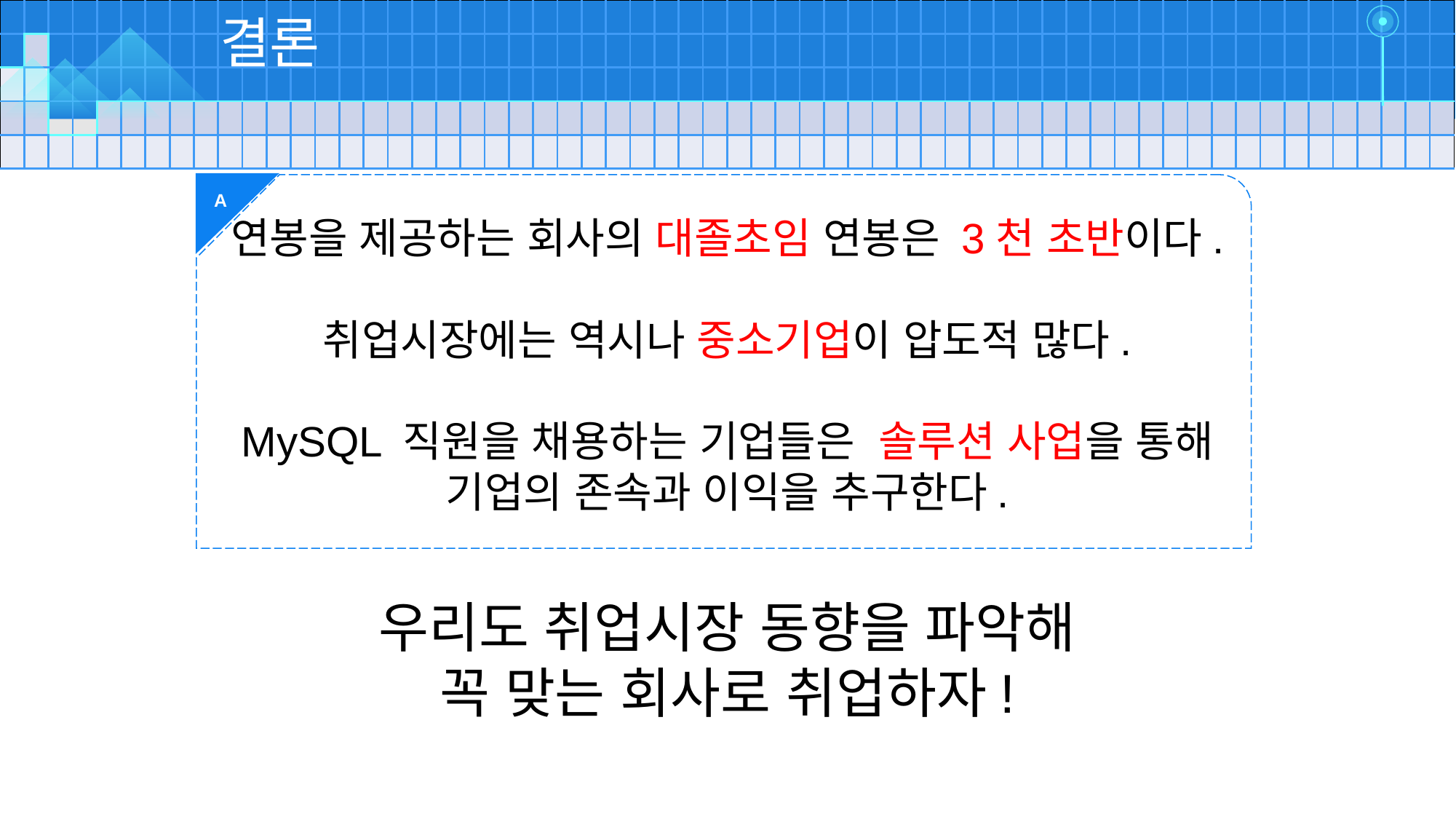

|  |  |  |  |  |  |  |  |  |  |  |  |  |  |  |  |  |  |  |  |  |  |  |  |  |  |  |  |  |  |  |  |  |  |  |  |  |  |  |  |  |  |  |  |  |  |  |  |  |  |  |  |  |  |  |  |  |  |  |  |
| --- | --- | --- | --- | --- | --- | --- | --- | --- | --- | --- | --- | --- | --- | --- | --- | --- | --- | --- | --- | --- | --- | --- | --- | --- | --- | --- | --- | --- | --- | --- | --- | --- | --- | --- | --- | --- | --- | --- | --- | --- | --- | --- | --- | --- | --- | --- | --- | --- | --- | --- | --- | --- | --- | --- | --- | --- | --- | --- | --- |
|  |  |  |  |  |  |  |  |  |  |  |  |  |  |  |  |  |  |  |  |  |  |  |  |  |  |  |  |  |  |  |  |  |  |  |  |  |  |  |  |  |  |  |  |  |  |  |  |  |  |  |  |  |  |  |  |  |  |  |  |
|  |  |  |  |  |  |  |  |  |  |  |  |  |  |  |  |  |  |  |  |  |  |  |  |  |  |  |  |  |  |  |  |  |  |  |  |  |  |  |  |  |  |  |  |  |  |  |  |  |  |  |  |  |  |  |  |  |  |  |  |
|  |  |  |  |  |  |  |  |  |  |  |  |  |  |  |  |  |  |  |  |  |  |  |  |  |  |  |  |  |  |  |  |  |  |  |  |  |  |  |  |  |  |  |  |  |  |  |  |  |  |  |  |  |  |  |  |  |  |  |  |
|  |  |  |  |  |  |  |  |  |  |  |  |  |  |  |  |  |  |  |  |  |  |  |  |  |  |  |  |  |  |  |  |  |  |  |  |  |  |  |  |  |  |  |  |  |  |  |  |  |  |  |  |  |  |  |  |  |  |  |  |
결론

A
연봉을 제공하는 회사의 대졸초임 연봉은 3천 초반이다.

취업시장에는 역시나 중소기업이 압도적 많다.

MySQL 직원을 채용하는 기업들은  솔루션 사업을 통해
기업의 존속과 이익을 추구한다.
우리도 취업시장 동향을 파악해
꼭 맞는 회사로 취업하자!